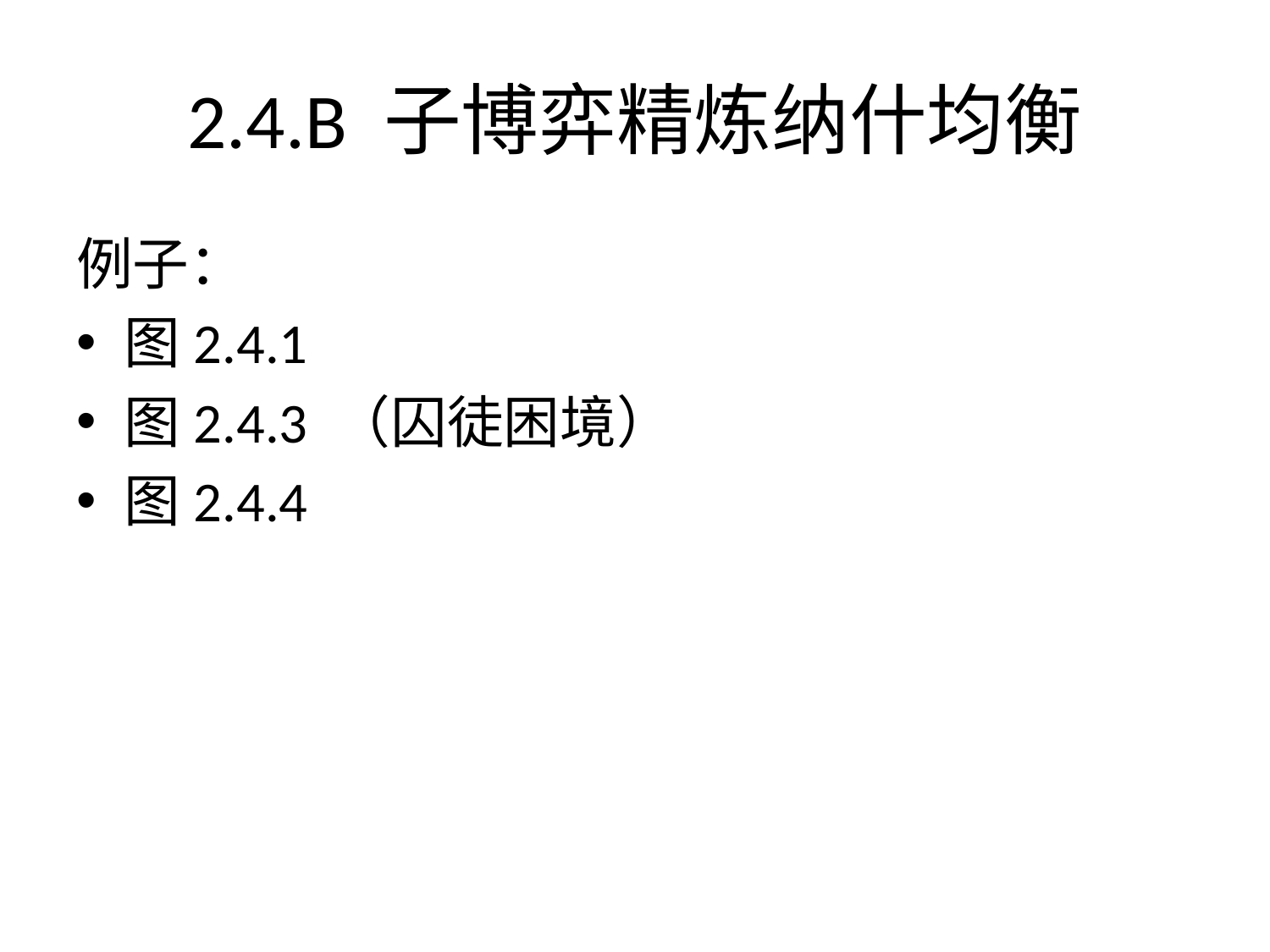

2.4.B 子博弈精炼纳什均衡
例子：
图2.4.1
图2.4.3 （囚徒困境）
图2.4.4